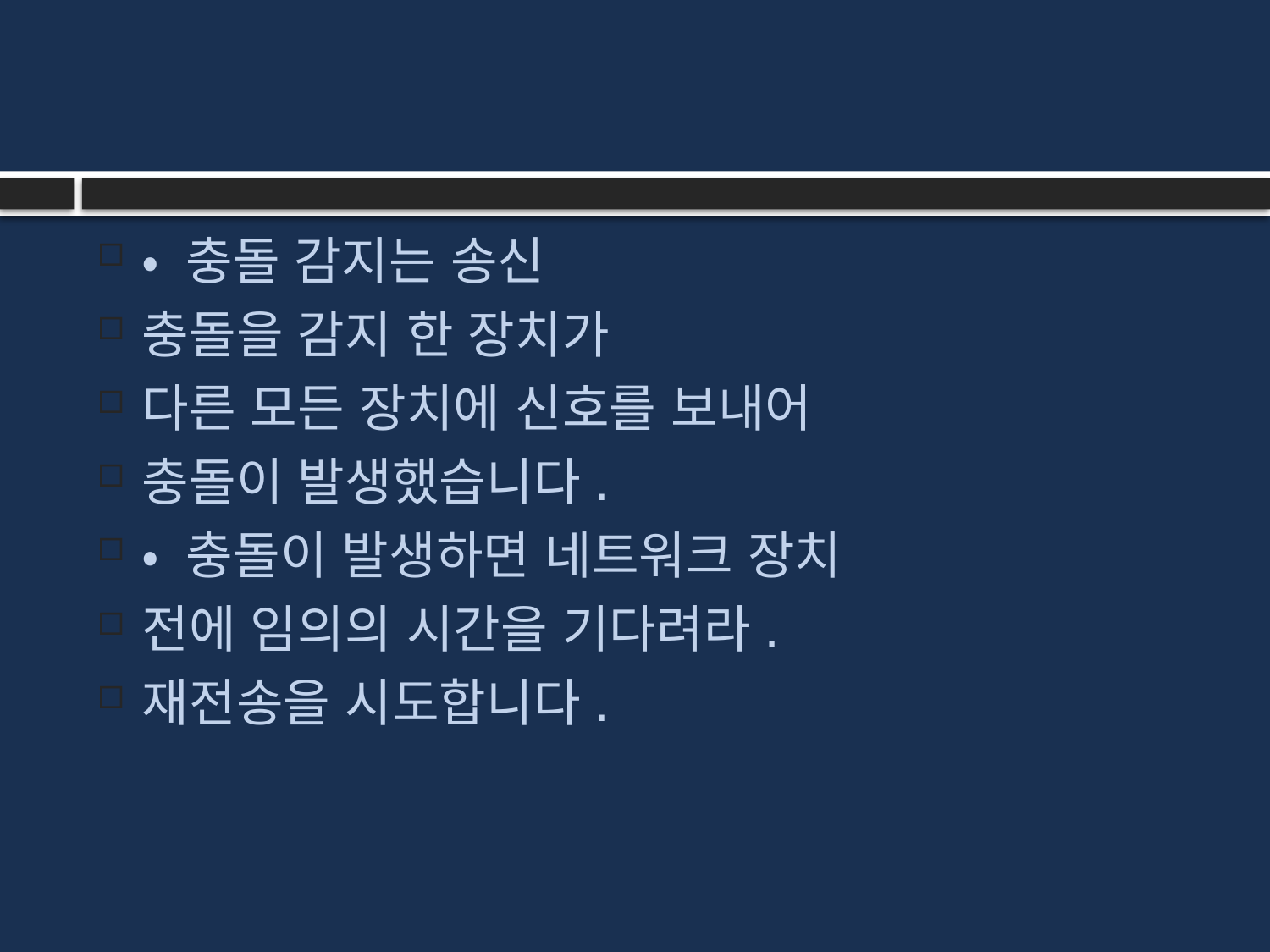

#
• 충돌 감지는 송신
충돌을 감지 한 장치가
다른 모든 장치에 신호를 보내어
충돌이 발생했습니다.
• 충돌이 발생하면 네트워크 장치
전에 임의의 시간을 기다려라.
재전송을 시도합니다.